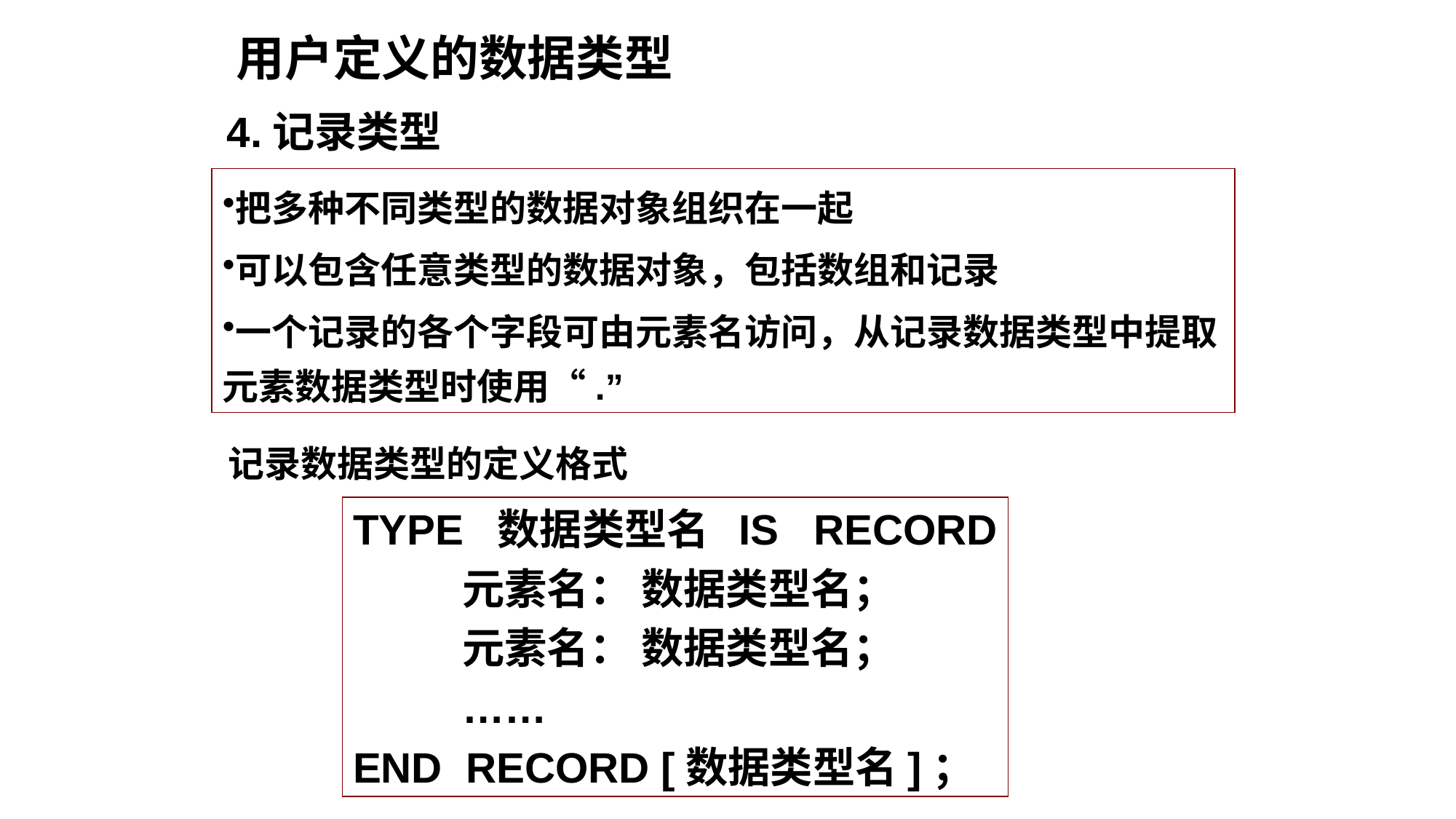

用户定义的数据类型
4.记录类型
把多种不同类型的数据对象组织在一起
可以包含任意类型的数据对象，包括数组和记录
一个记录的各个字段可由元素名访问，从记录数据类型中提取元素数据类型时使用“.”
记录数据类型的定义格式
TYPE  数据类型名  IS   RECORD
	元素名： 数据类型名；
	元素名： 数据类型名；
	……
END  RECORD [数据类型名]；